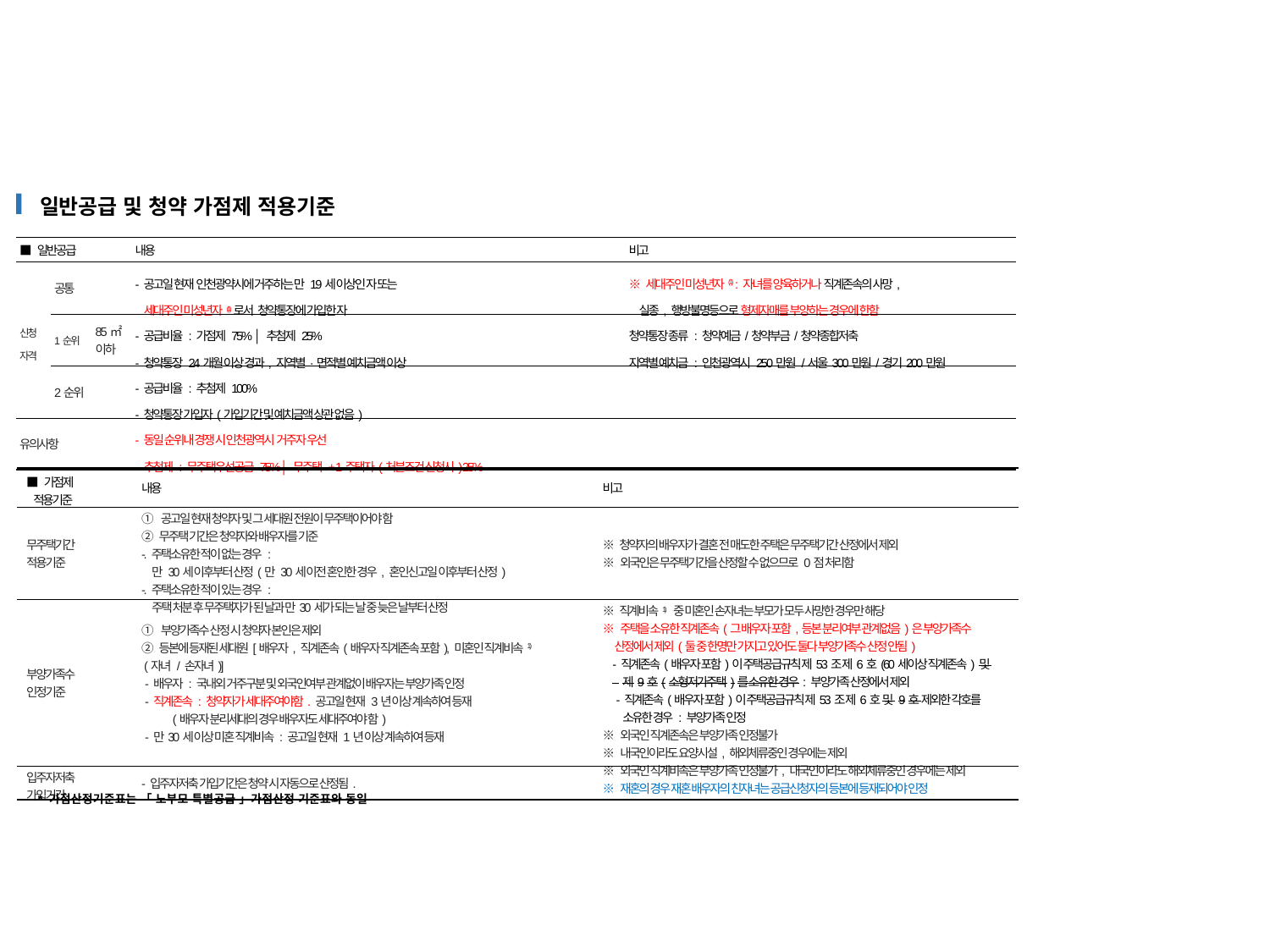

일반공급 및 청약 가점제 적용기준

| ■ 일반공급 |  |  | 내용 | 비고 |
| --- | --- | --- | --- | --- |
| 신청 자격 | 공통 |  | - 공고일 현재 인천광약시에 거주하는 만 19세 이상인 자 또는 세대주인 미성년자(1) 로서 청약통장에 가입한 자 | ※ 세대주인 미성년자(1) : 자녀를 양육하거나 직계존속의 사망, 실종, 행방불명등으로 형제자매를 부양하는 경우에 한함 |
|  | 1순위 | 85㎡ 이하 | - 공급비율 : 가점제 75% │ 추첨제 25% - 청약통장 24개월 이상 경과, 지역별·면적별 예치금액 이상 | 청약통장 종류 : 청약예금/청약부금/청약종합저축 지역별 예치금 : 인천광역시 250만원 /서울300만원/경기200만원 |
|  | 2순위 |  | - 공급비율 : 추첨제 100% - 청약통장 가입자(가입기간 및 예치금액 상관 없음) |  |
| 유의사항 |  |  | - 동일 순위내 경쟁 시 인천광역시 거주자 우선 - 추첨제 : 무주택우선공급 75% │ 무주택 + 1주택자(처분조건 신청시) 25% |  |
| ■ 가점제 적용기준 | 내용 | 비고 |
| --- | --- | --- |
| 무주택기간 적용기준 | ① 공고일 현재 청약자 및 그 세대원 전원이 무주택이어야 함 ② 무주택 기간은 청약자와 배우자를 기준 -. 주택소유한 적이 없는 경우 : 만 30세 이후부터 산정(만 30세 이전 혼인한 경우, 혼인신고일 이후부터 산정) -. 주택소유한 적이 있는 경우 : 주택 처분 후 무주택자가 된 날과 만30세가 되는 날 중 늦은 날부터 산정 | ※ 청약자의 배우자가 결혼 전 매도한 주택은 무주택기간 산정에서 제외 ※ 외국인은 무주택기간을 산정할 수 없으므로 0점 처리함 |
| 부양가족수 인정기준 | ① 부양가족수 산정 시 청약자 본인은 제외 ② 등본에 등재된 세대원[배우자, 직계존속(배우자 직계존속 포함), 미혼인 직계비속1) (자녀 / 손자녀)] - 배우자 : 국내외 거주구분 및 외국인여부 관계없이 배우자는 부양가족 인정 - 직계존속 : 청약자가 세대주여야함. 공고일 현재 3년 이상 계속하여 등재 (배우자 분리세대의 경우 배우자도 세대주여야 함) - 만30세 이상 미혼 직계비속 : 공고일 현재 1년 이상 계속하여 등재 | ※ 직계비속1) 중 미혼인 손자녀는 부모가 모두 사망한 경우만 해당 ※ 주택을 소유한 직계존속(그 배우자 포함,등본 분리여부 관계없음)은 부양가족수 산정에서 제외(둘 중 한명만 가지고 있어도 둘다 부양가족수 산정 안됨) - 직계존속(배우자 포함)이 주택공급규칙 제53조 제6호(60세이상 직계존속) 및 제9호(소형저가주택)를 소유한 경우: 부양가족 산정에서 제외 - 직계존속(배우자 포함)이 주택공급규칙 제53조 제6호 및 9호 제외한 각호를 소유한 경우 : 부양가족 인정 ※ 외국인 직계존속은 부양가족 인정불가 ※ 내국인이라도 요양시설, 해외체류중인 경우에는 제외 ※ 외국인 직계비속은 부양가족 인정불가, 내국인이라도 해외체류중인 경우에는 제외 ※ 재혼의 경우 재혼 배우자의 친자녀는 공급신청자의 등본에 등재되어야 인정 |
| 입주자저축 가입기간 | - 입주자저축 가입기간은 청약 시 자동으로 산정됨. |  |
* 가점산정기준표는 「 노부모 특별공급 」가점산정 기준표와 동일